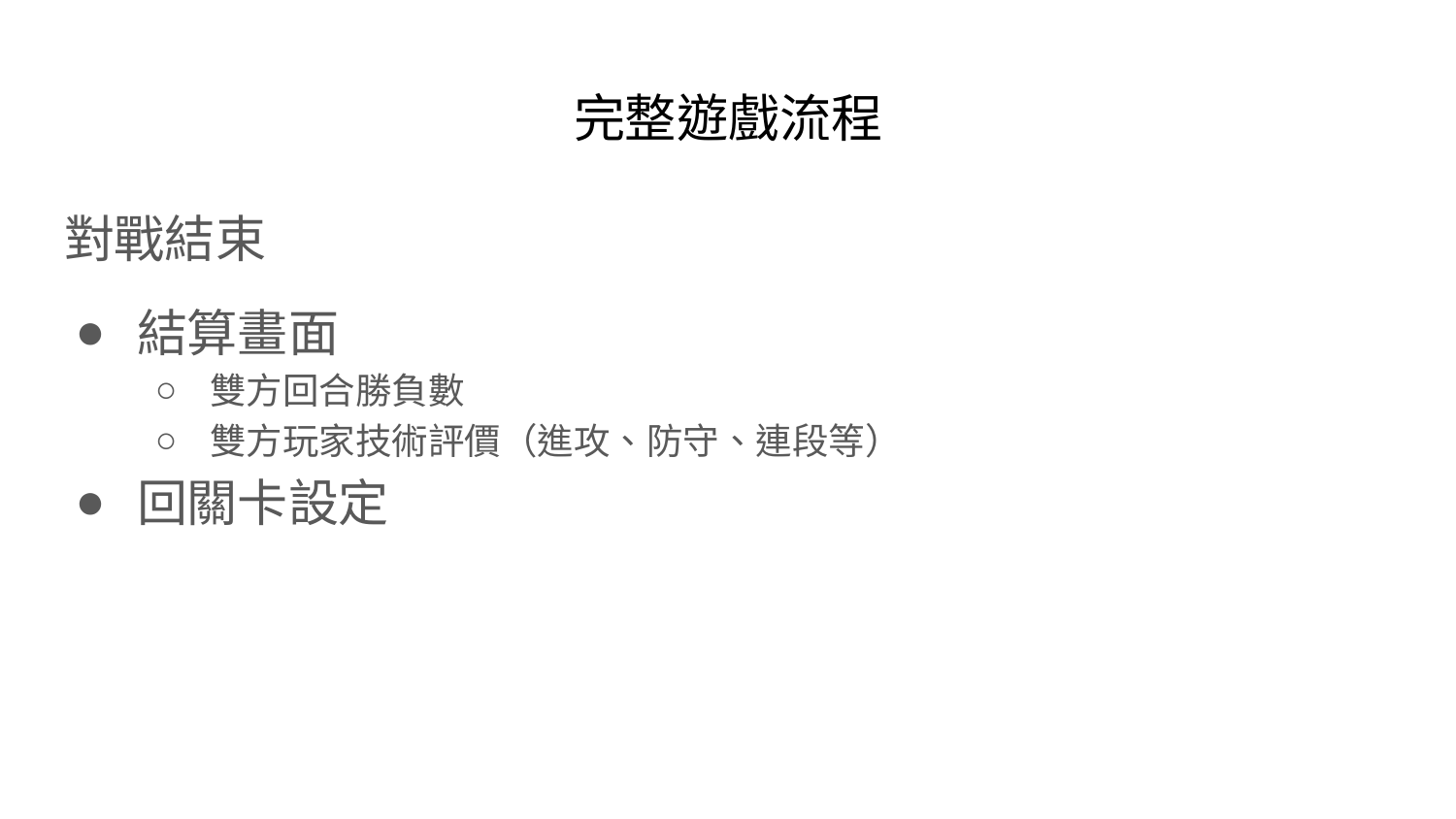

# 完整遊戲流程
對戰結束
結算畫面
雙方回合勝負數
雙方玩家技術評價（進攻、防守、連段等）
回關卡設定